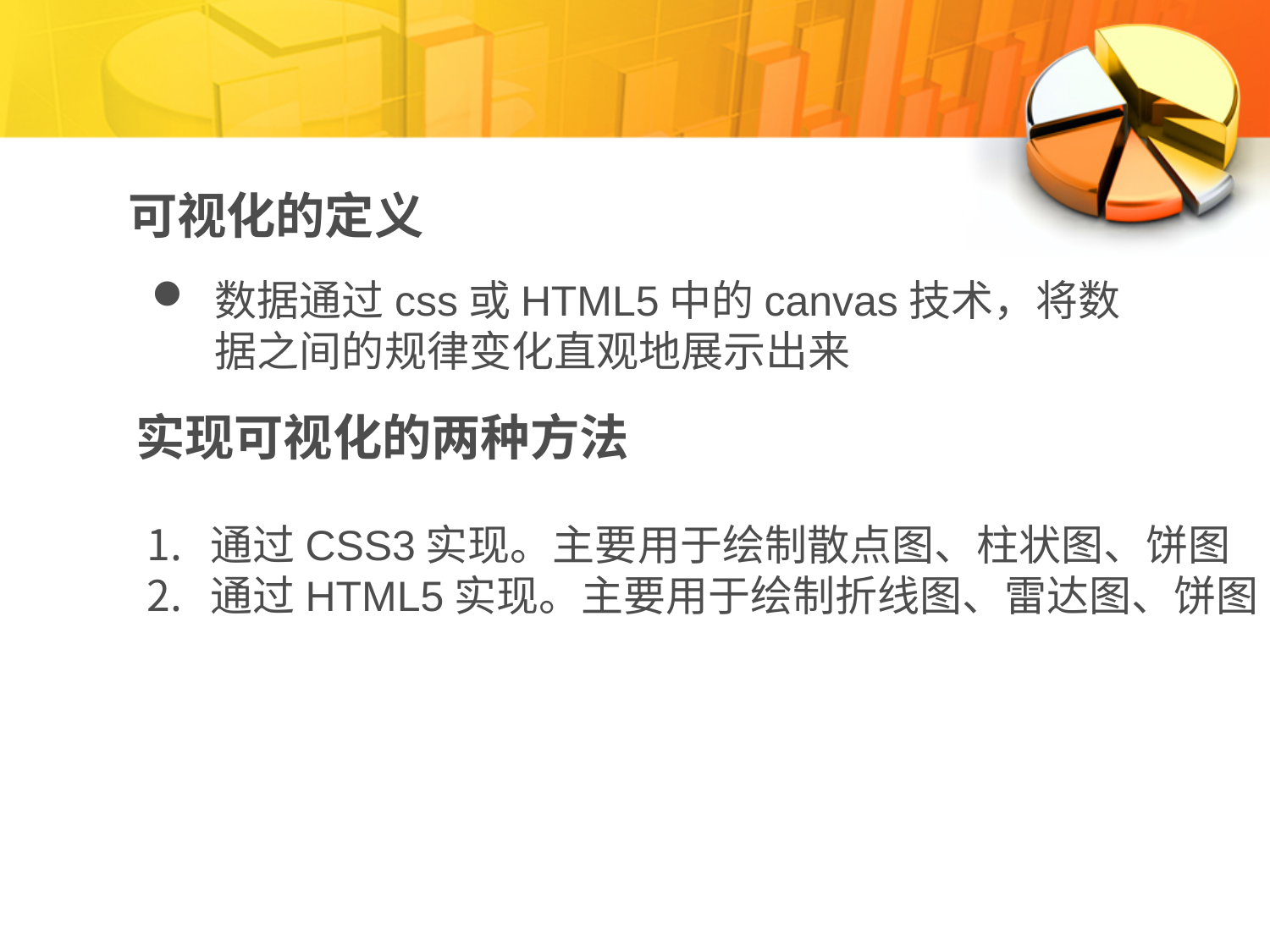

可视化的定义
数据通过css或HTML5中的canvas技术，将数据之间的规律变化直观地展示出来

实现可视化的两种方法
通过CSS3实现。主要用于绘制散点图、柱状图、饼图
通过HTML5实现。主要用于绘制折线图、雷达图、饼图